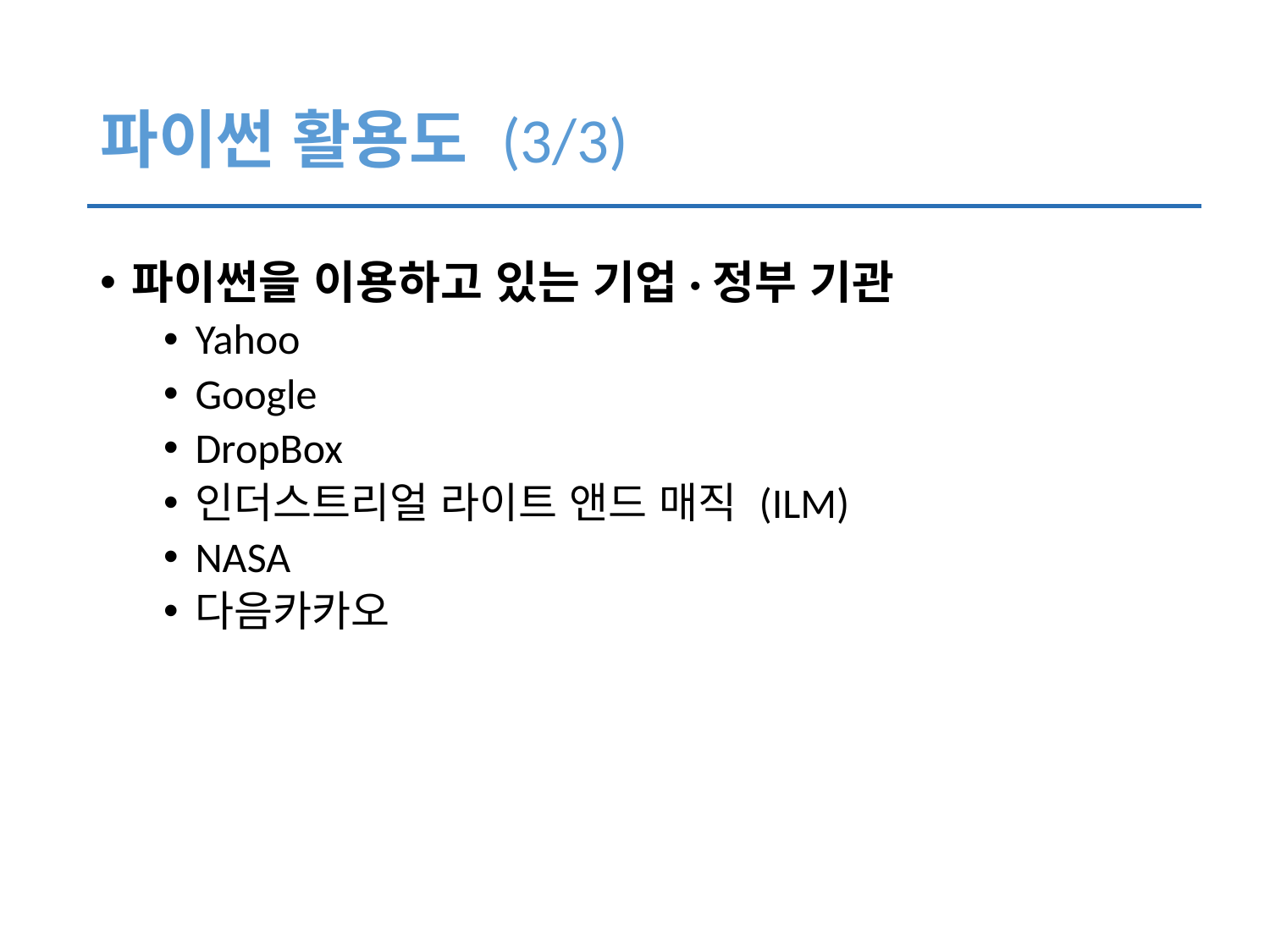

# 파이썬 활용도 (3/3)
파이썬을 이용하고 있는 기업·정부 기관
Yahoo
Google
DropBox
인더스트리얼 라이트 앤드 매직 (ILM)
NASA
다음카카오